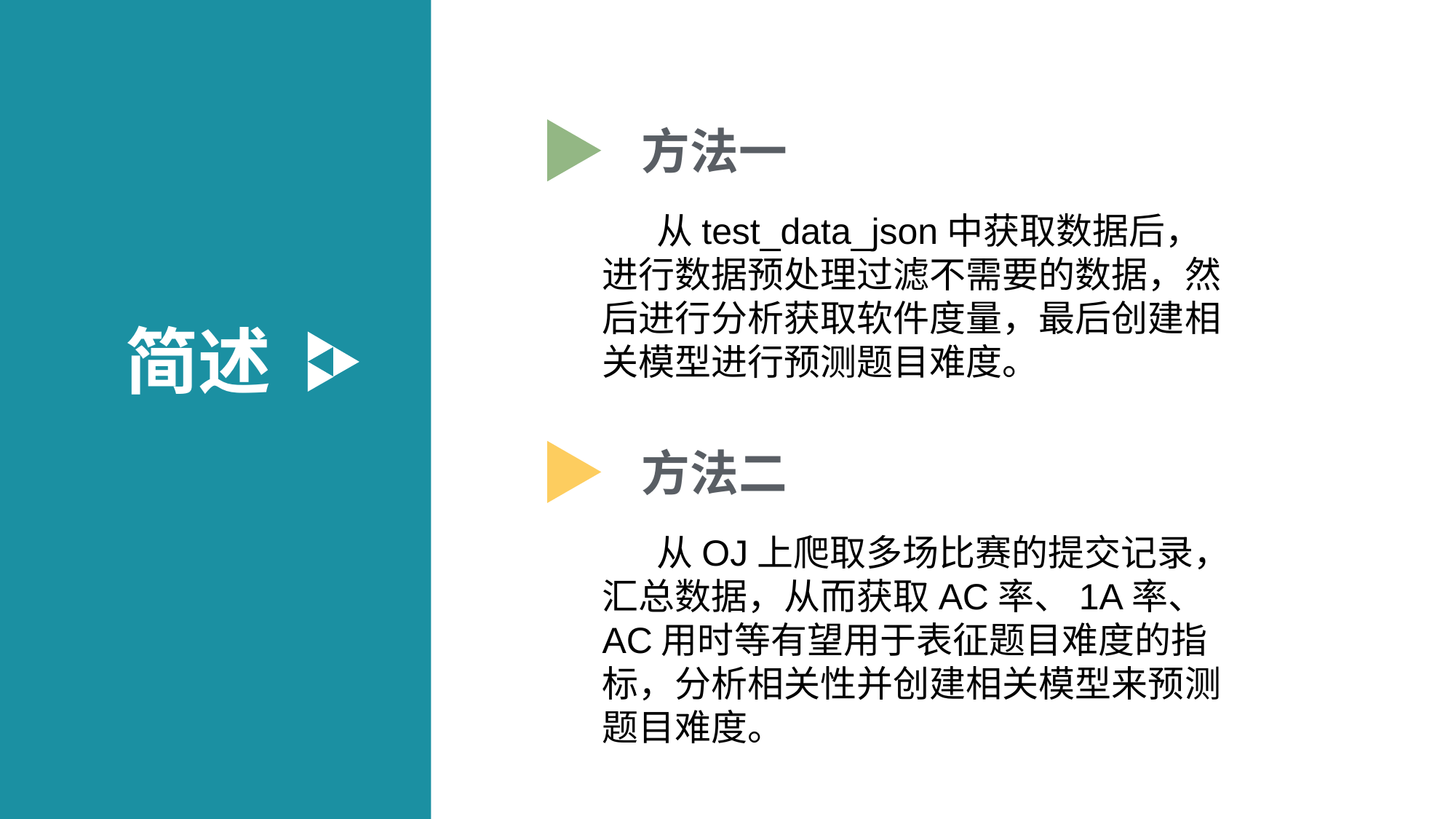

方法一

       从test_data_json中获取数据后，进行数据预处理过滤不需要的数据，然后进行分析获取软件度量，最后创建相关模型进行预测题目难度。
简述

方法二

       从OJ上爬取多场比赛的提交记录，汇总数据，从而获取AC率、1A率、AC用时等有望用于表征题目难度的指标，分析相关性并创建相关模型来预测题目难度。